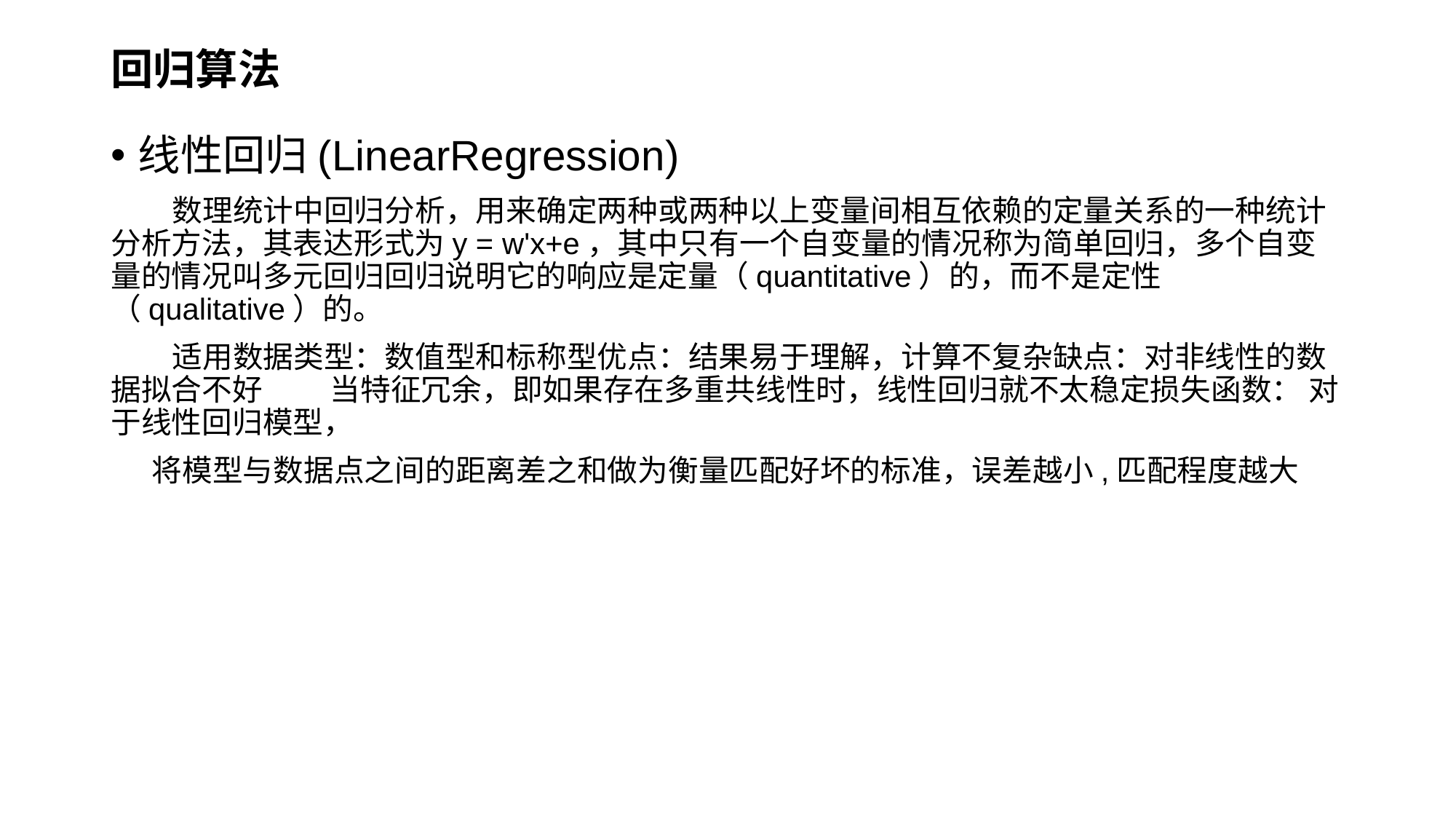

# 回归算法
线性回归(LinearRegression)
        数理统计中回归分析，用来确定两种或两种以上变量间相互依赖的定量关系的一种统计分析方法，其表达形式为y = w'x+e，其中只有一个自变量的情况称为简单回归，多个自变量的情况叫多元回归回归说明它的响应是定量（quantitative）的，而不是定性（qualitative）的。
        适用数据类型：数值型和标称型优点：结果易于理解，计算不复杂缺点：对非线性的数据拟合不好          当特征冗余，即如果存在多重共线性时，线性回归就不太稳定损失函数： 对于线性回归模型，
     将模型与数据点之间的距离差之和做为衡量匹配好坏的标准，误差越小,匹配程度越大